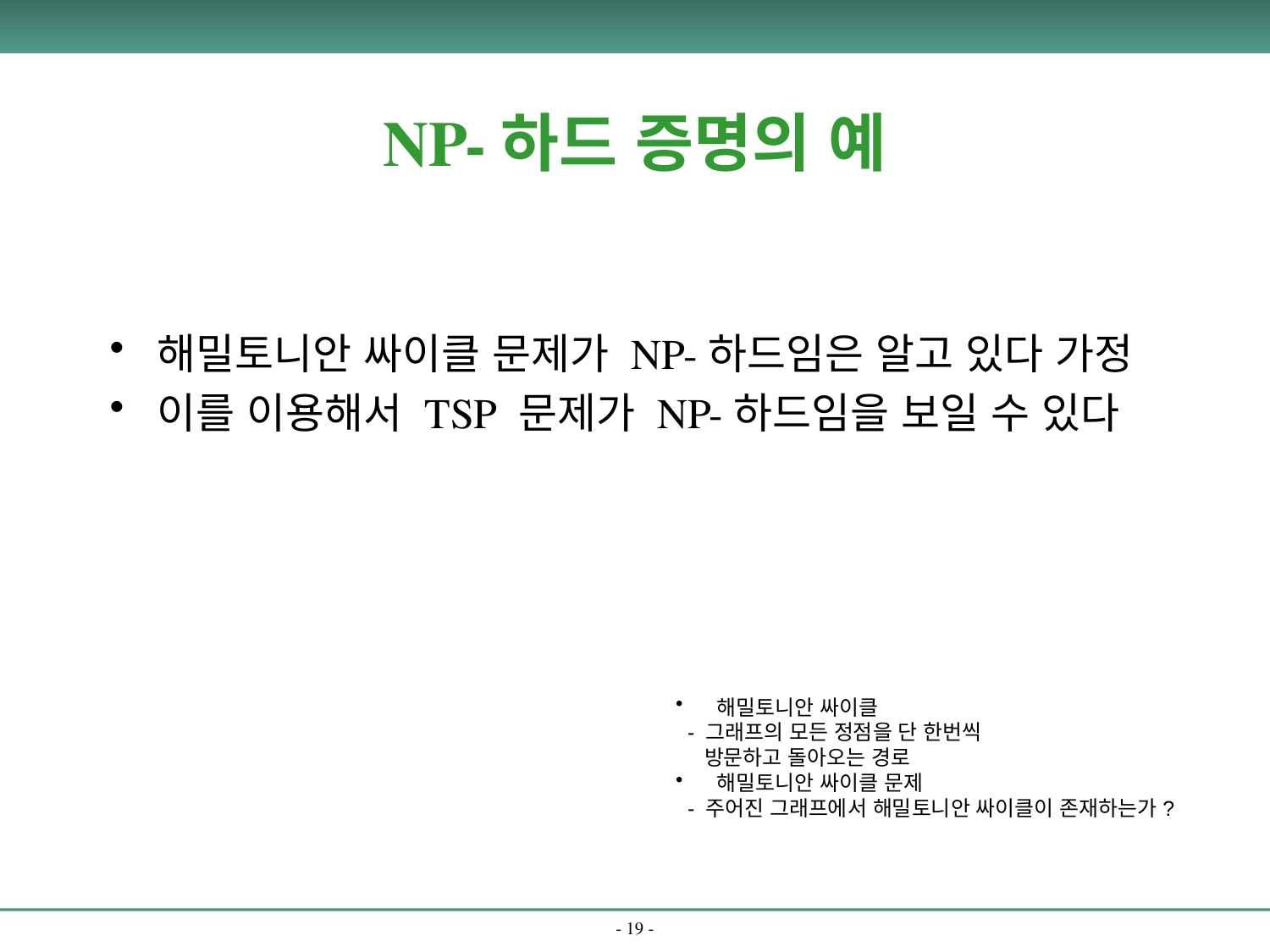

# NP-하드 증명의 예
해밀토니안 싸이클 문제가 NP-하드임은 알고 있다 가정
이를 이용해서 TSP 문제가 NP-하드임을 보일 수 있다
 해밀토니안 싸이클
  - 그래프의 모든 정점을 단 한번씩
    방문하고 돌아오는 경로
 해밀토니안 싸이클 문제
  - 주어진 그래프에서 해밀토니안 싸이클이 존재하는가?